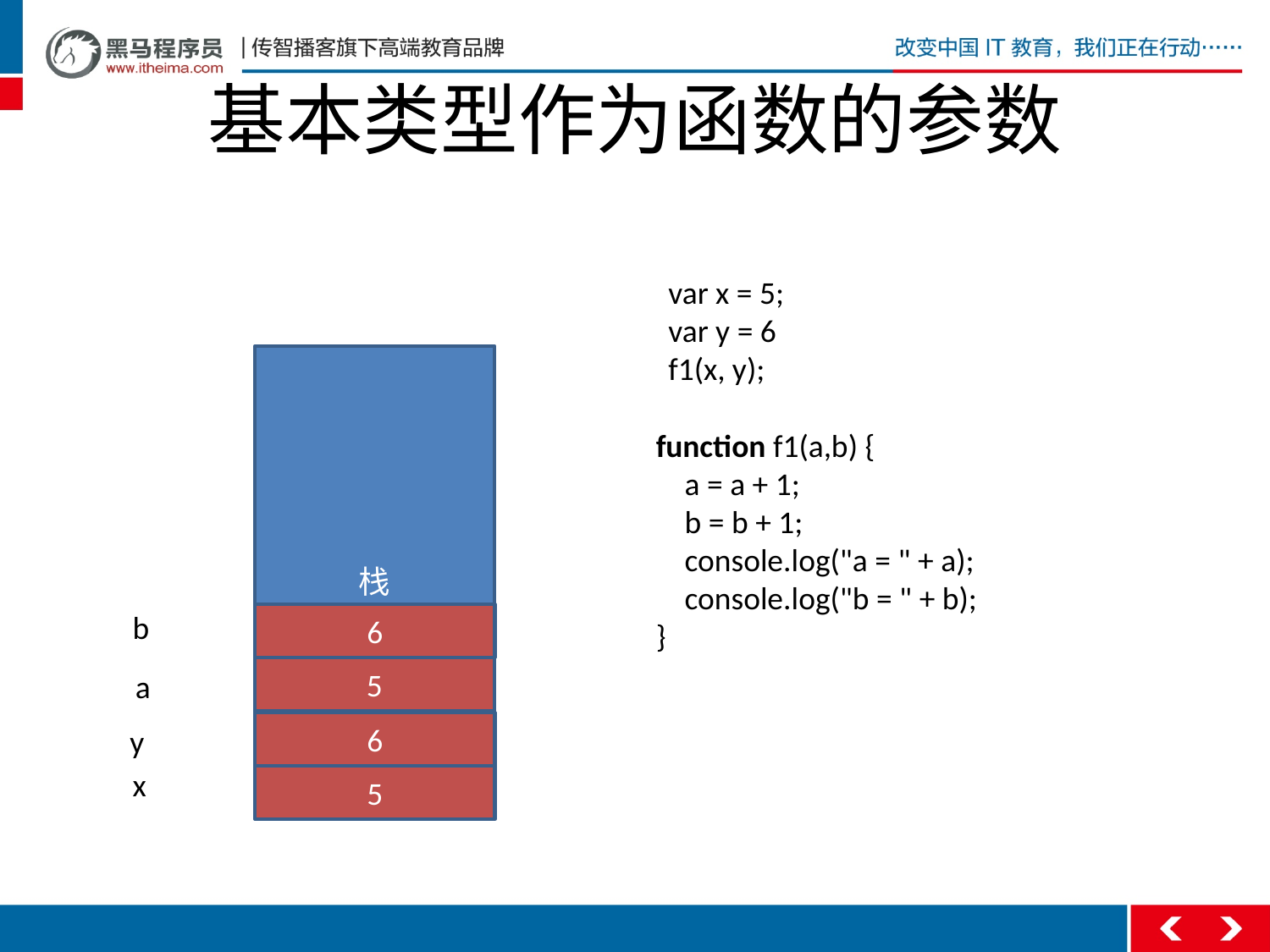

# 基本类型作为函数的参数
var x = 5;
var y = 6
f1(x, y);
栈
function f1(a,b) {
    a = a + 1;
    b = b + 1;
    console.log("a = " + a);
    console.log("b = " + b);
}
b
6
5
a
6
y
x
5